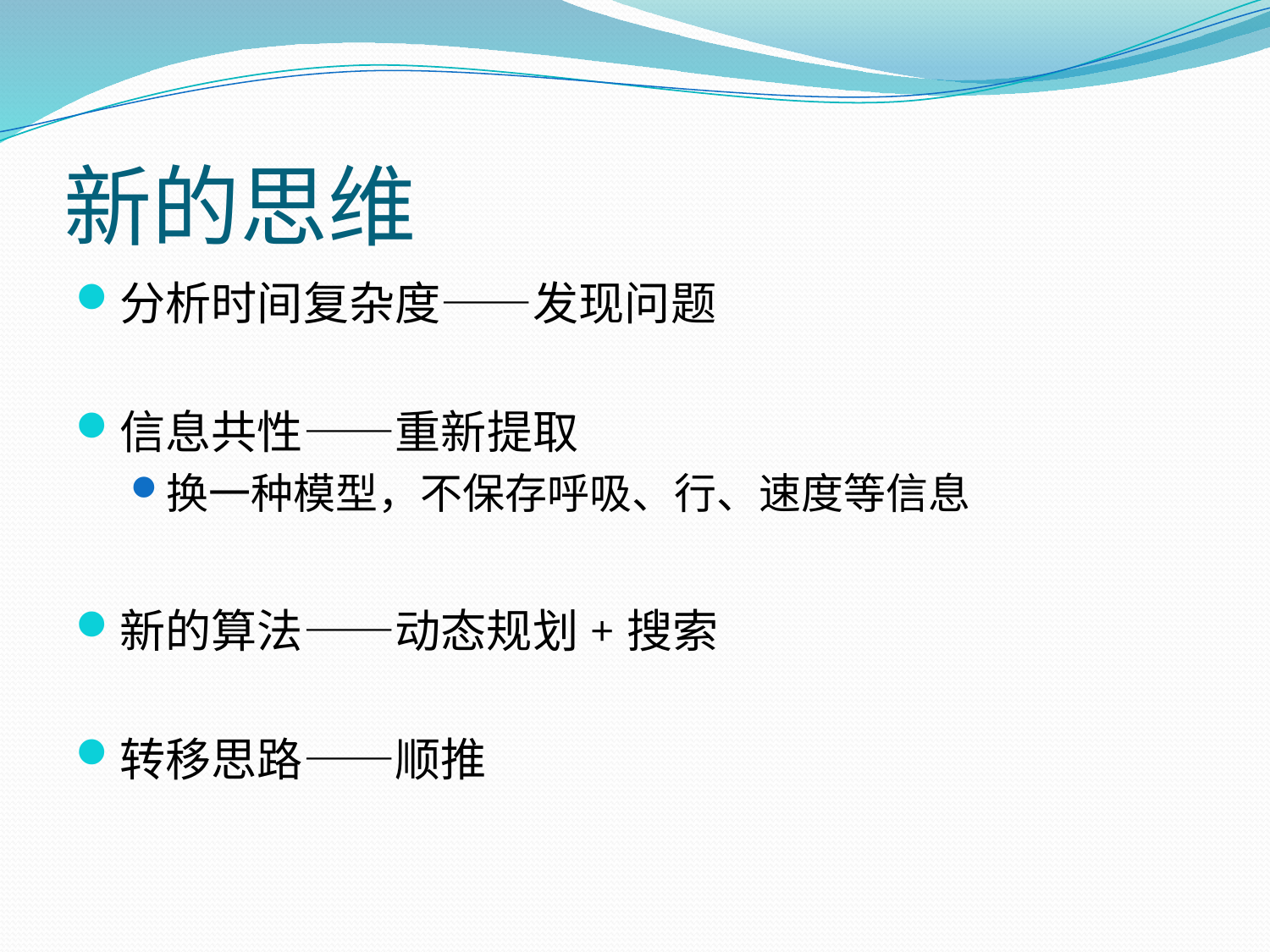

# 新的思维
分析时间复杂度——发现问题

信息共性——重新提取
换一种模型，不保存呼吸、行、速度等信息

新的算法——动态规划+搜索

转移思路——顺推